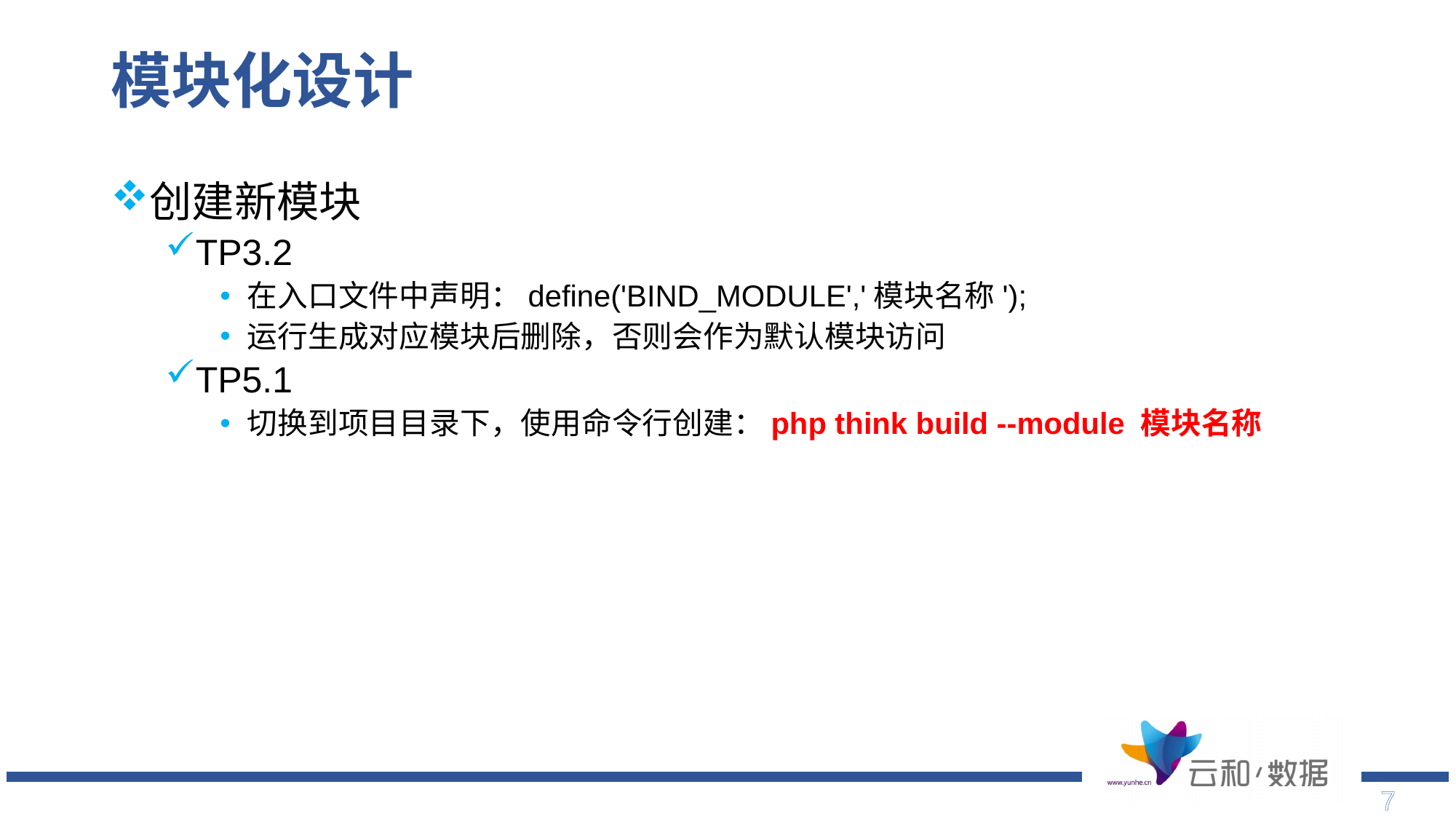

# 模块化设计
创建新模块
TP3.2
在入口文件中声明：define('BIND_MODULE','模块名称');
运行生成对应模块后删除，否则会作为默认模块访问
TP5.1
切换到项目目录下，使用命令行创建：php think build --module 模块名称